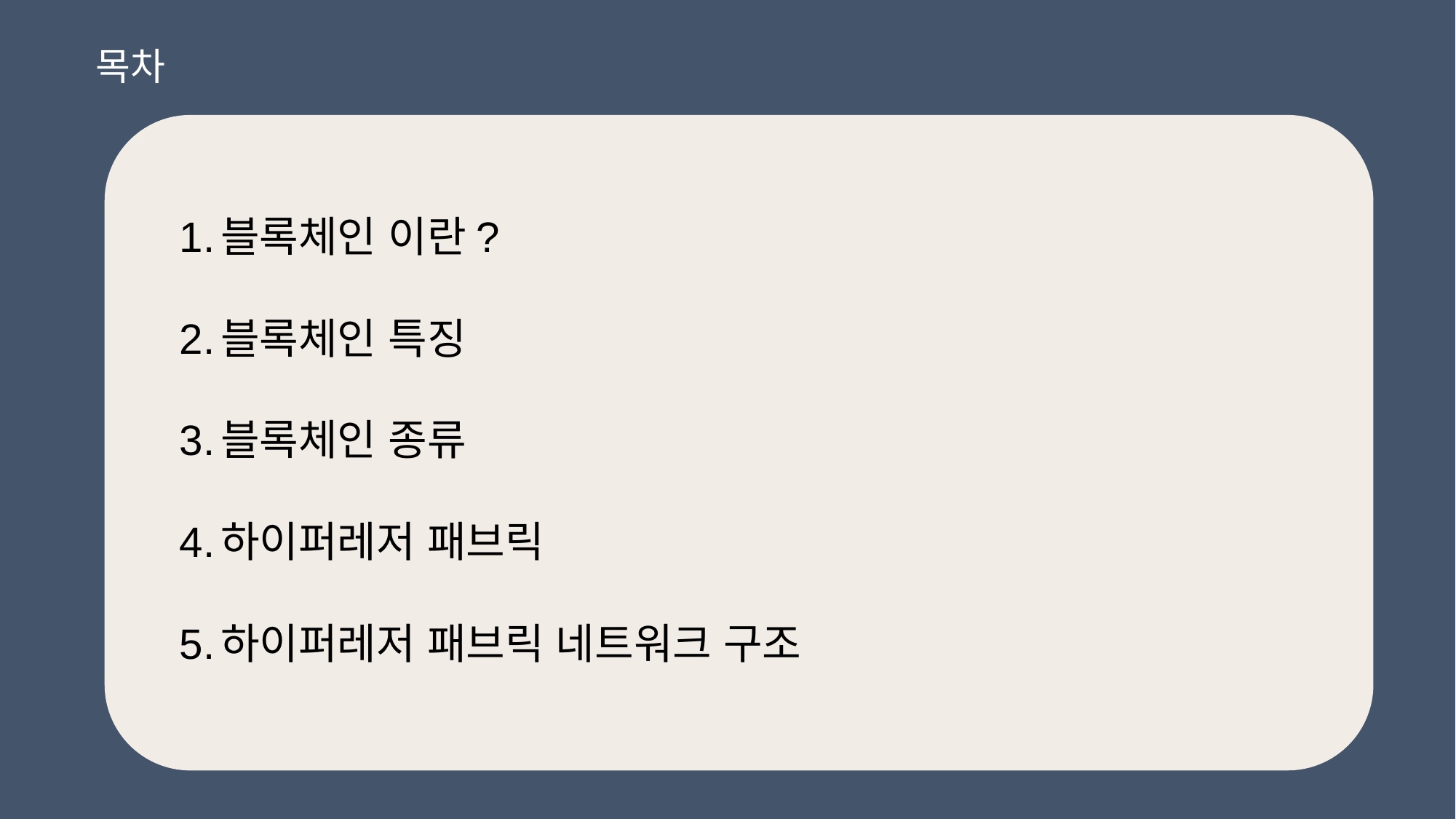

목차

블록체인 이란?

블록체인 특징

블록체인 종류

하이퍼레저 패브릭

하이퍼레저 패브릭 네트워크 구조